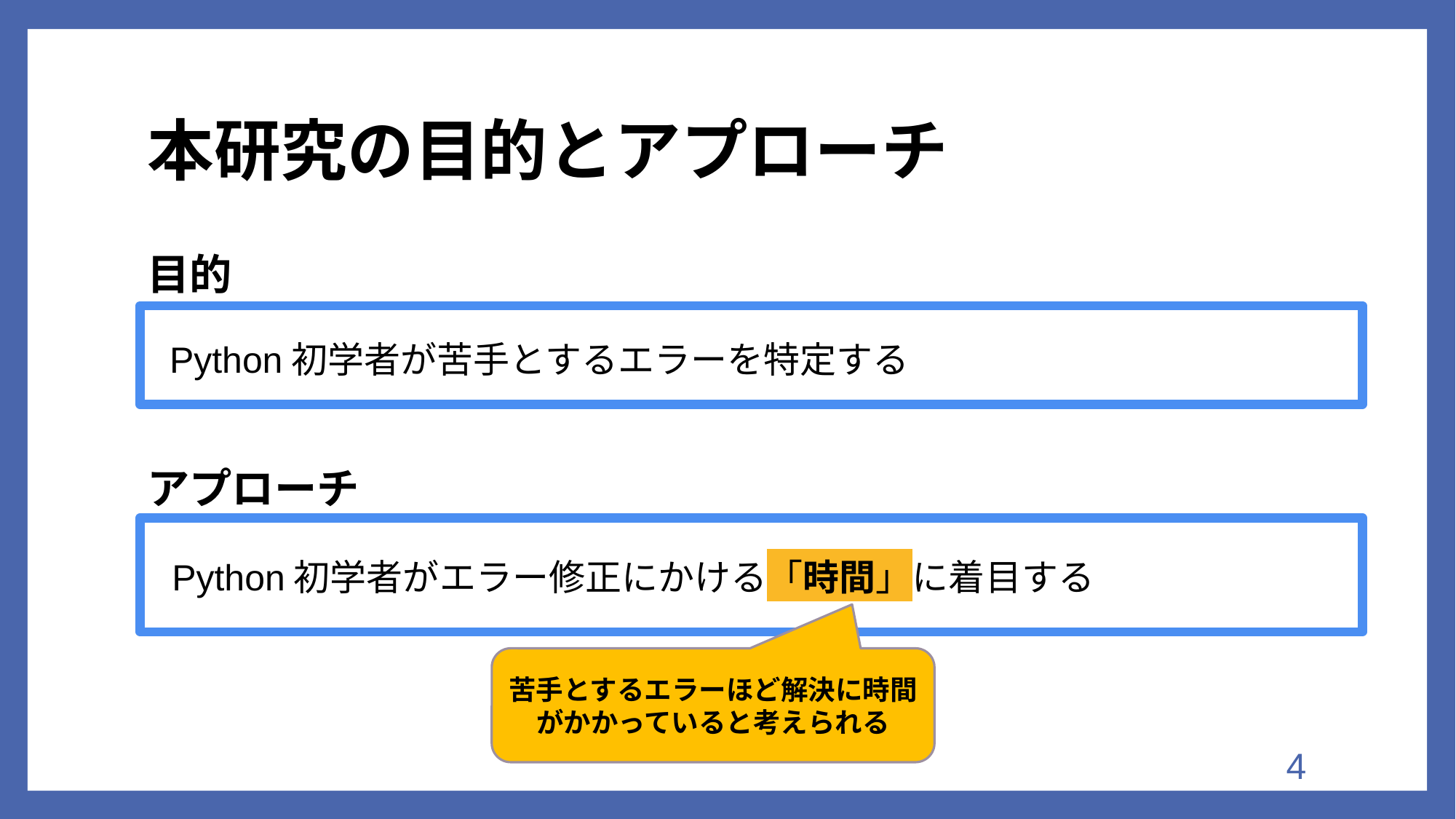

# 本研究の目的とアプローチ
目的
Python初学者が苦手とするエラーを特定する

アプローチ

Python初学者がエラー修正にかける「時間」に着目する
苦手とするエラーほど解決に時間がかかっていると考えられる
4